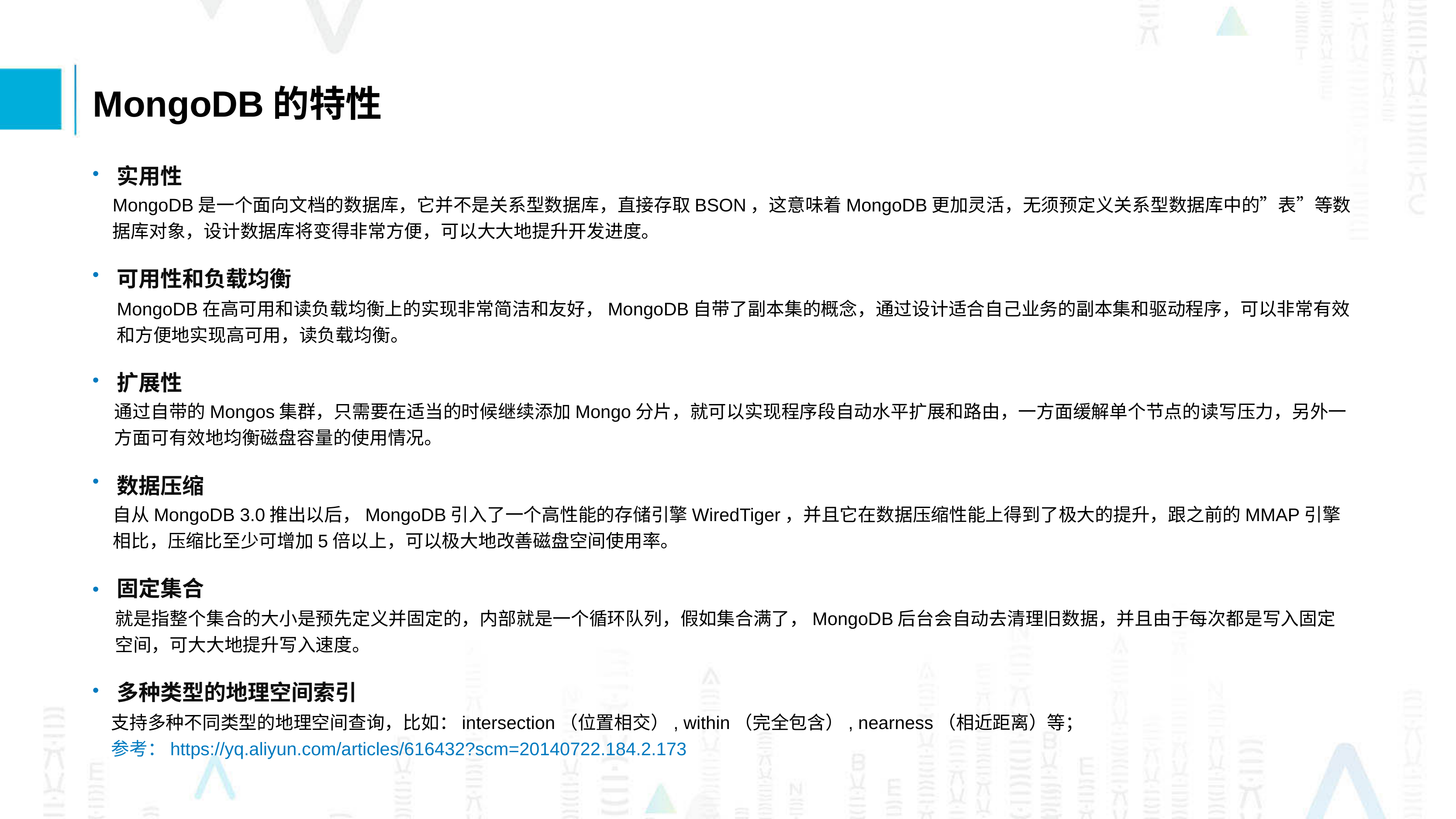

MongoDB的特性
实用性
MongoDB是一个面向文档的数据库，它并不是关系型数据库，直接存取BSON，这意味着MongoDB更加灵活，无须预定义关系型数据库中的”表”等数
据库对象，设计数据库将变得非常方便，可以大大地提升开发进度。

可用性和负载均衡
MongoDB在高可用和读负载均衡上的实现非常简洁和友好，MongoDB自带了副本集的概念，通过设计适合自己业务的副本集和驱动程序，可以非常有效
和方便地实现高可用，读负载均衡。

扩展性
通过自带的Mongos集群，只需要在适当的时候继续添加Mongo分片，就可以实现程序段自动水平扩展和路由，一方面缓解单个节点的读写压力，另外一
方面可有效地均衡磁盘容量的使用情况。

数据压缩
自从MongoDB 3.0推出以后，MongoDB引入了一个高性能的存储引擎WiredTiger，并且它在数据压缩性能上得到了极大的提升，跟之前的MMAP引擎
相比，压缩比至少可增加5倍以上，可以极大地改善磁盘空间使用率。

固定集合
就是指整个集合的大小是预先定义并固定的，内部就是一个循环队列，假如集合满了，MongoDB后台会自动去清理旧数据，并且由于每次都是写入固定
空间，可大大地提升写入速度。

多种类型的地理空间索引
支持多种不同类型的地理空间查询，比如：intersection（位置相交）, within（完全包含）, nearness（相近距离）等；
参考：https://yq.aliyun.com/articles/616432?scm=20140722.184.2.173